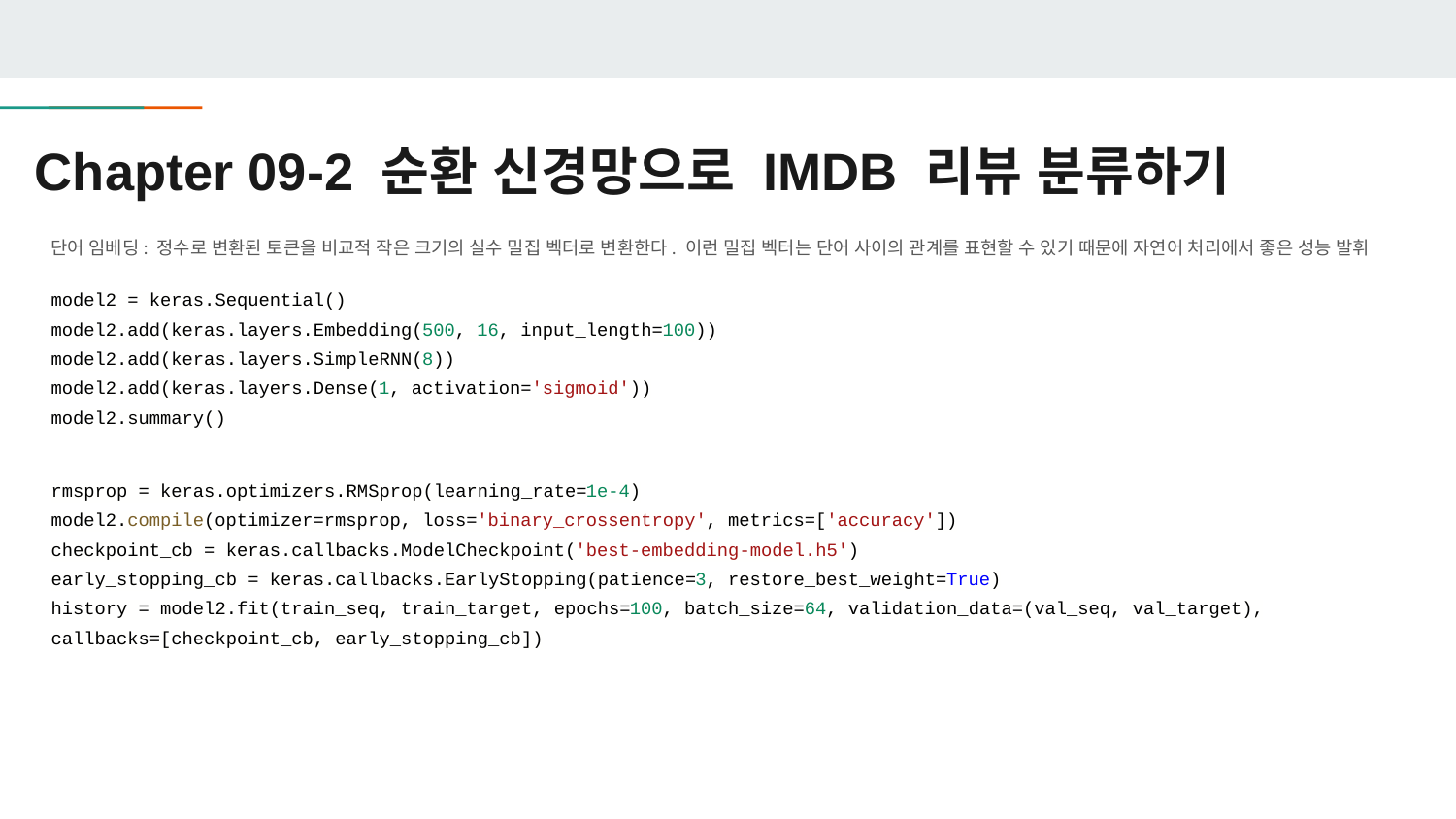

# Chapter 09-2 순환 신경망으로 IMDB 리뷰 분류하기
단어 임베딩: 정수로 변환된 토큰을 비교적 작은 크기의 실수 밀집 벡터로 변환한다. 이런 밀집 벡터는 단어 사이의 관계를 표현할 수 있기 때문에 자연어 처리에서 좋은 성능 발휘

model2 = keras.Sequential()
model2.add(keras.layers.Embedding(500, 16, input_length=100))
model2.add(keras.layers.SimpleRNN(8))
model2.add(keras.layers.Dense(1, activation='sigmoid'))
model2.summary()

rmsprop = keras.optimizers.RMSprop(learning_rate=1e-4)
model2.compile(optimizer=rmsprop, loss='binary_crossentropy', metrics=['accuracy'])
checkpoint_cb = keras.callbacks.ModelCheckpoint('best-embedding-model.h5')
early_stopping_cb = keras.callbacks.EarlyStopping(patience=3, restore_best_weight=True)
history = model2.fit(train_seq, train_target, epochs=100, batch_size=64, validation_data=(val_seq, val_target), callbacks=[checkpoint_cb, early_stopping_cb])